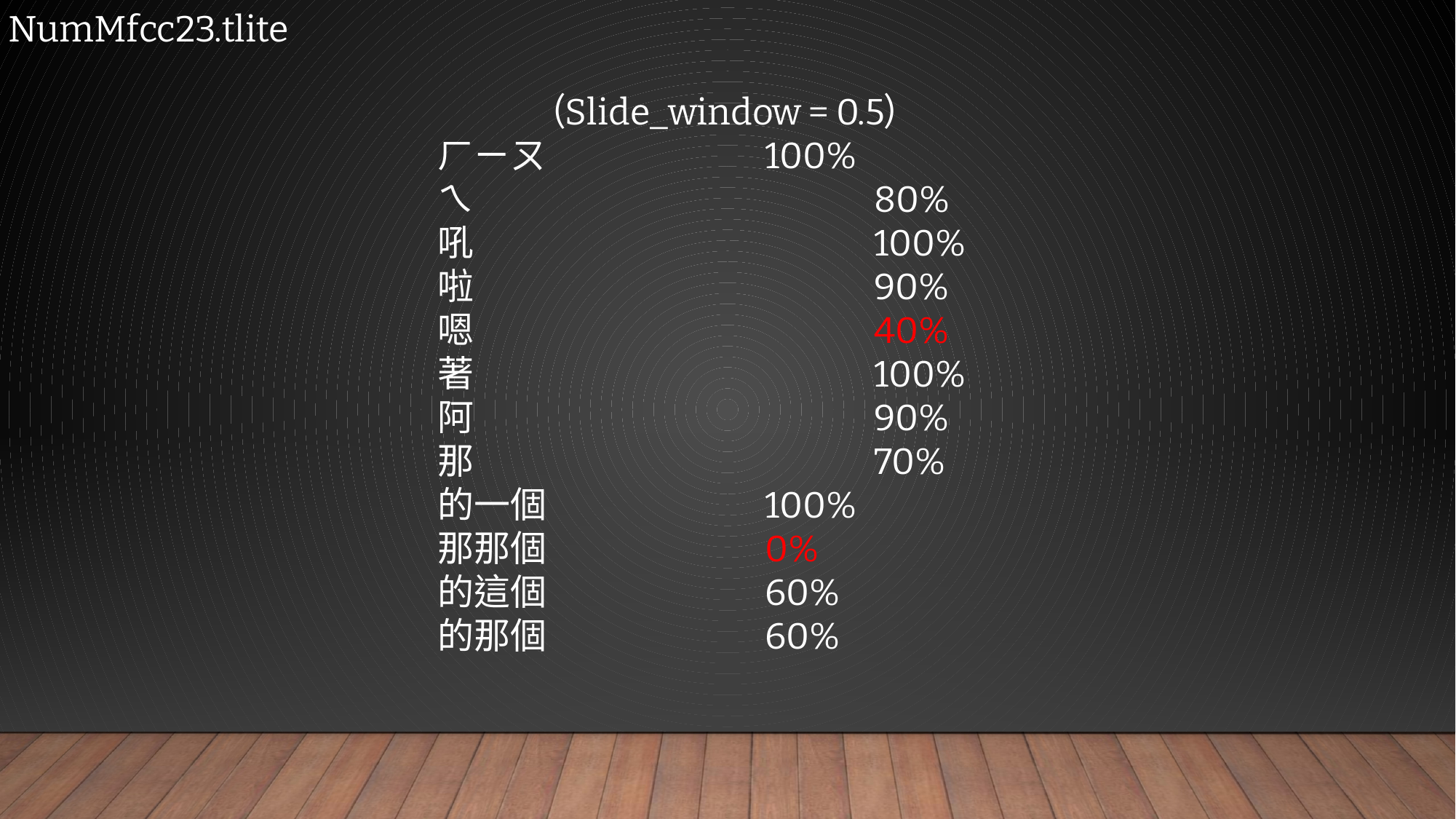

NumMfcc23.tlite
                (Slide_window = 0.5)
ㄏㄧㄡ	 	100%
ㄟ	 			80%
吼	 			100%
啦 				90%
嗯 				40%
著 				100%
阿 				90%
那 				70%
的一個 		100%
那那個 		0%
的這個 		60%
的那個 		60%